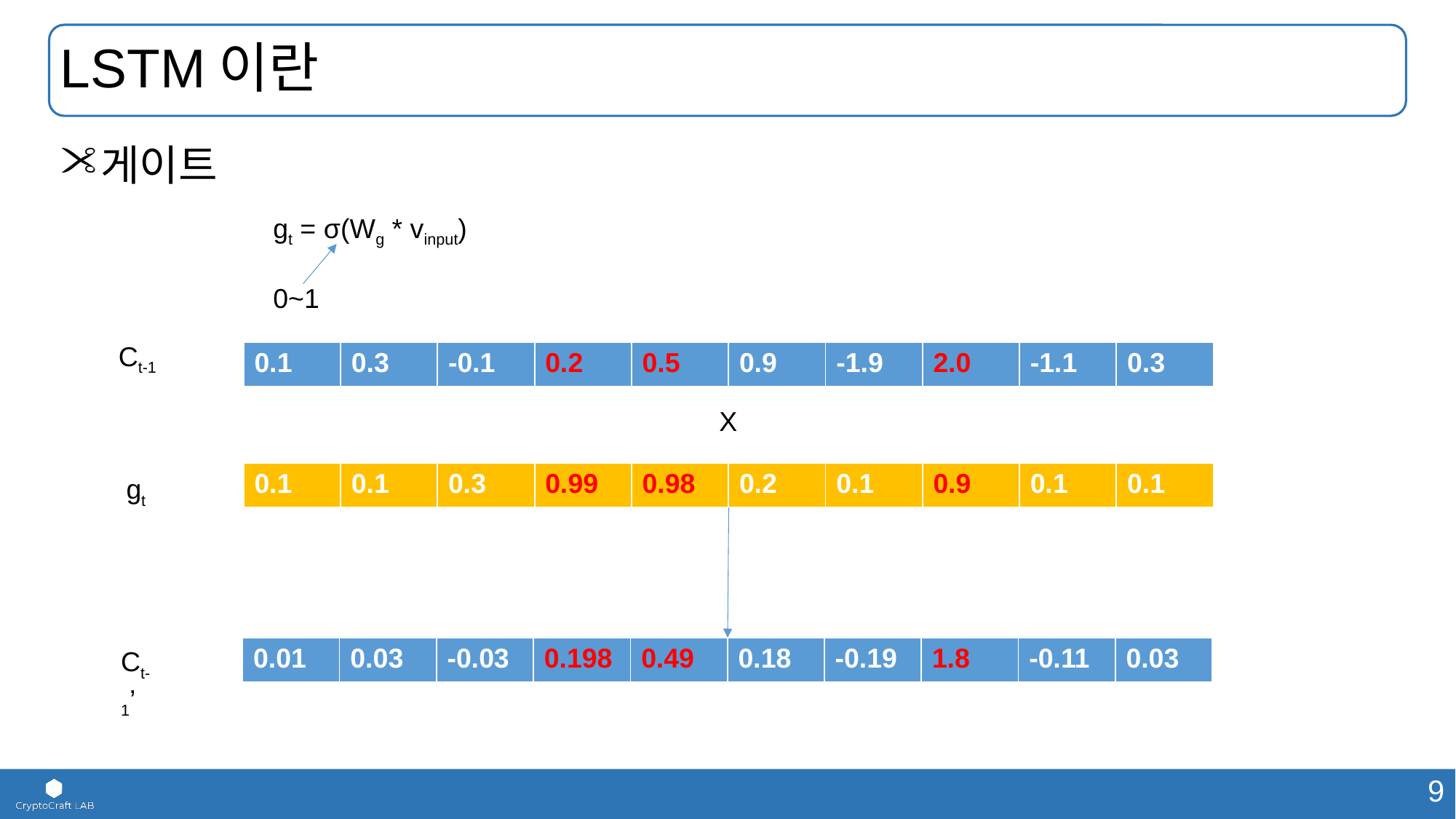

# LSTM이란
게이트
gt = σ(Wg * vinput)

0~1
Ct-1
| 0.1 | 0.3 | -0.1 | 0.2 | 0.5 | 0.9 | -1.9 | 2.0 | -1.1 | 0.3 |
| --- | --- | --- | --- | --- | --- | --- | --- | --- | --- |
X
| 0.1 | 0.1 | 0.3 | 0.99 | 0.98 | 0.2 | 0.1 | 0.9 | 0.1 | 0.1 |
| --- | --- | --- | --- | --- | --- | --- | --- | --- | --- |
gt
| 0.01 | 0.03 | -0.03 | 0.198 | 0.49 | 0.18 | -0.19 | 1.8 | -0.11 | 0.03 |
| --- | --- | --- | --- | --- | --- | --- | --- | --- | --- |
Ct-1’